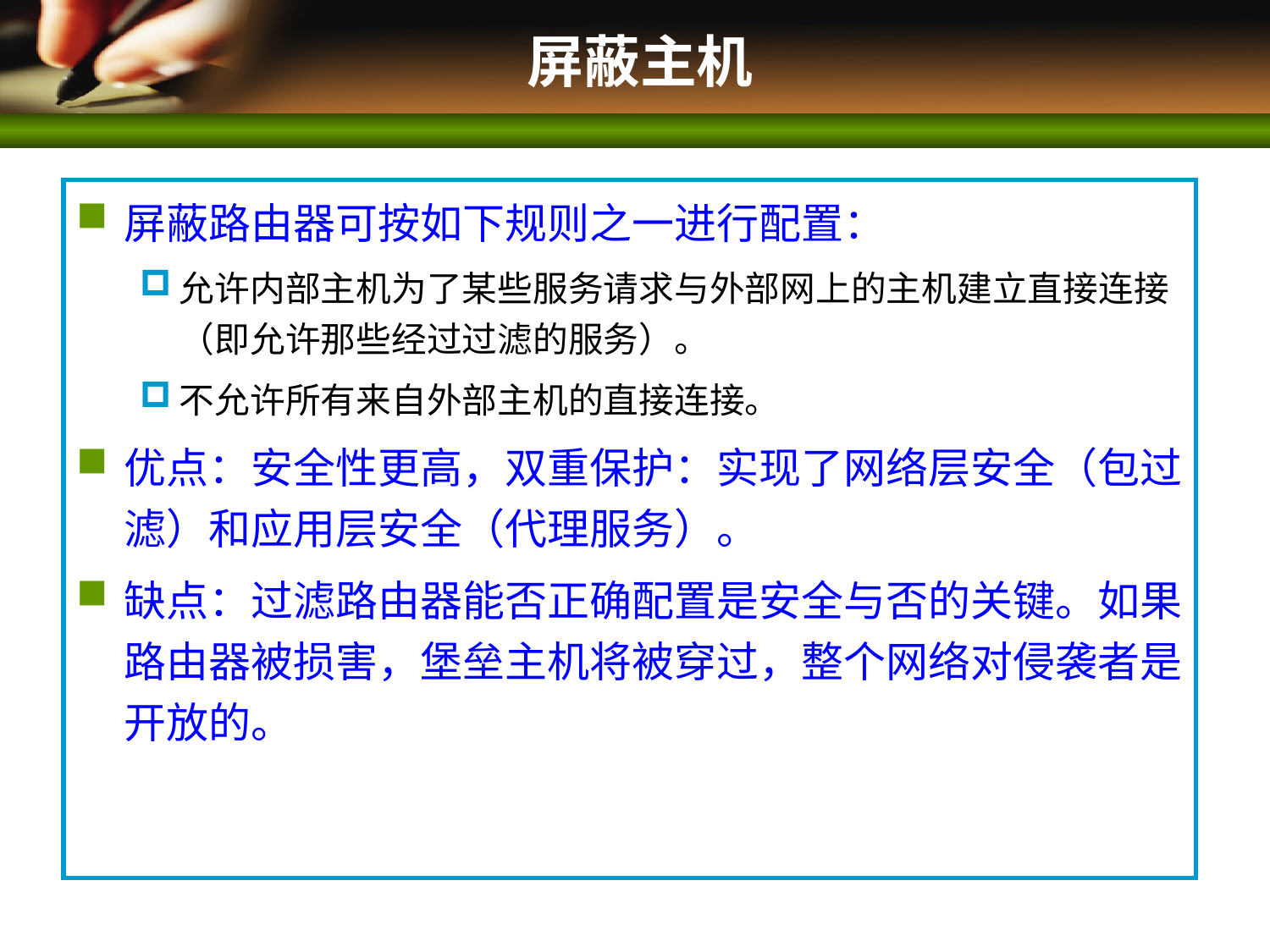

# 屏蔽主机
屏蔽路由器可按如下规则之一进行配置：
允许内部主机为了某些服务请求与外部网上的主机建立直接连接（即允许那些经过过滤的服务）。
不允许所有来自外部主机的直接连接。
优点：安全性更高，双重保护：实现了网络层安全（包过滤）和应用层安全（代理服务）。
缺点：过滤路由器能否正确配置是安全与否的关键。如果路由器被损害，堡垒主机将被穿过，整个网络对侵袭者是开放的。